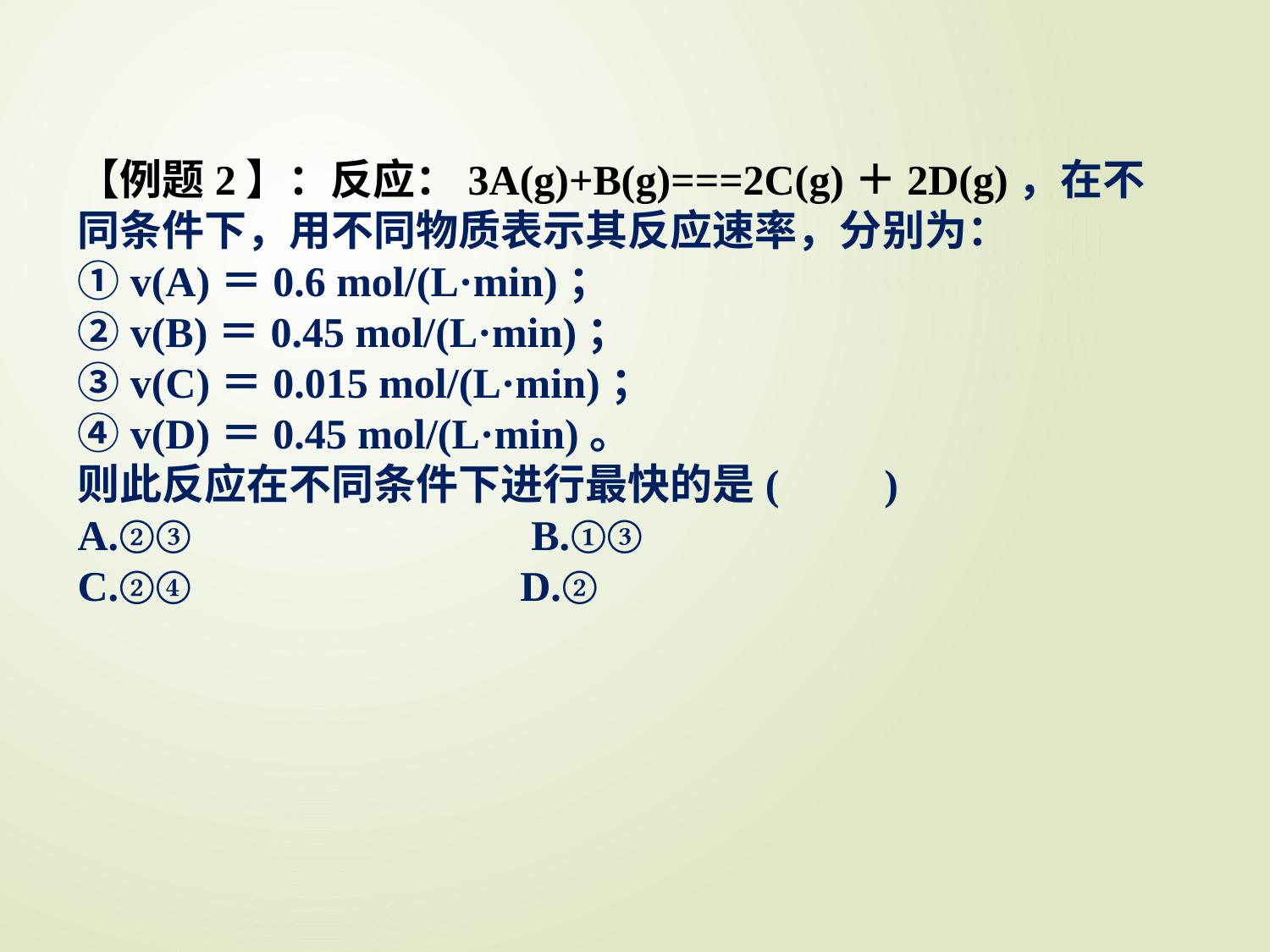

【例题2】：反应：3A(g)+B(g)===2C(g)＋2D(g)，在不同条件下，用不同物质表示其反应速率，分别为：
①v(A)＝0.6 mol/(L·min)；
②v(B)＝0.45 mol/(L·min)；
③v(C)＝0.015 mol/(L·min)；
④v(D)＝0.45 mol/(L·min)。
则此反应在不同条件下进行最快的是(　　)　　
A.②③                                B.①③
C.②④                               D.②